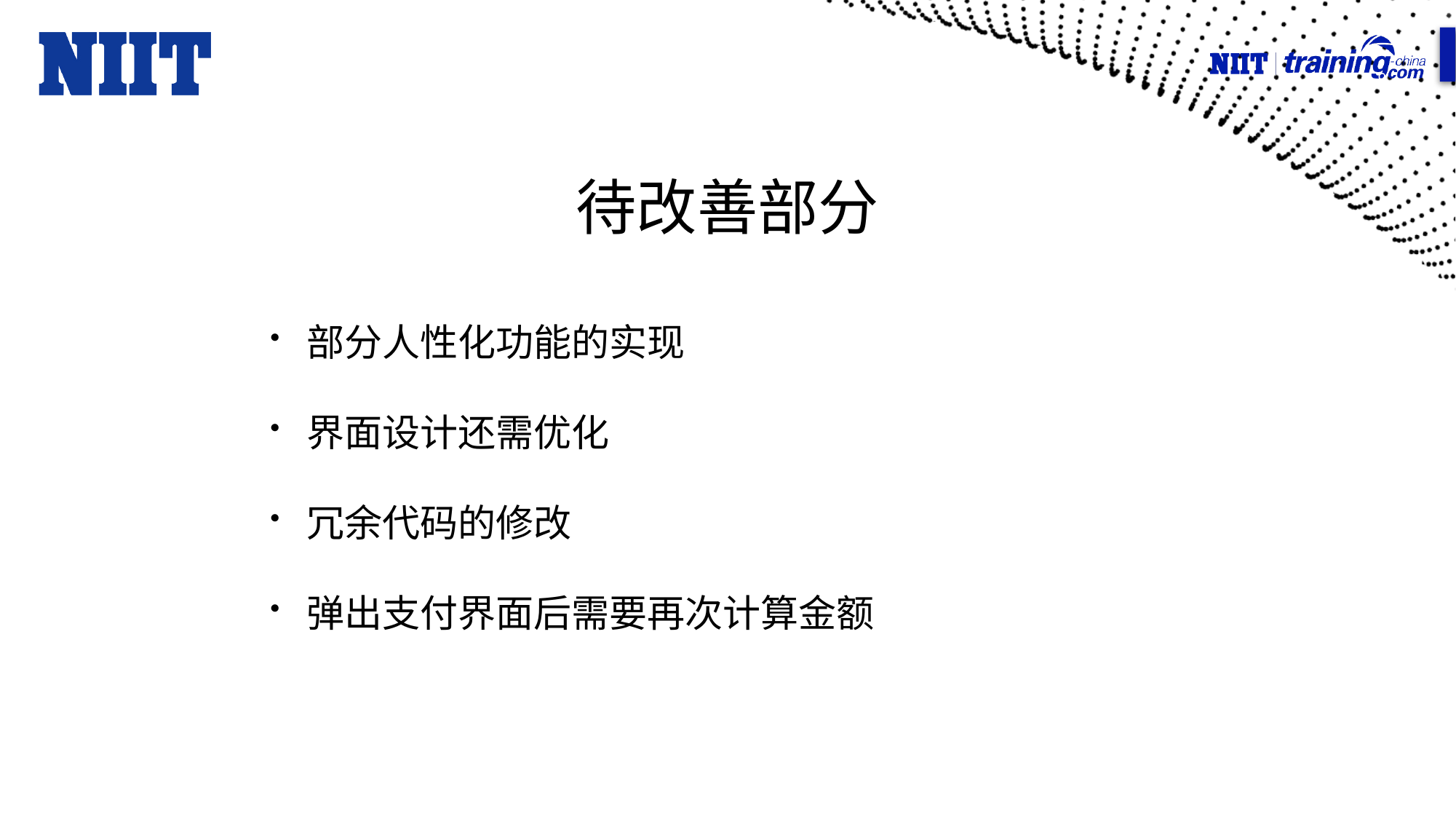

# 待改善部分
部分人性化功能的实现
界面设计还需优化
冗余代码的修改
弹出支付界面后需要再次计算金额